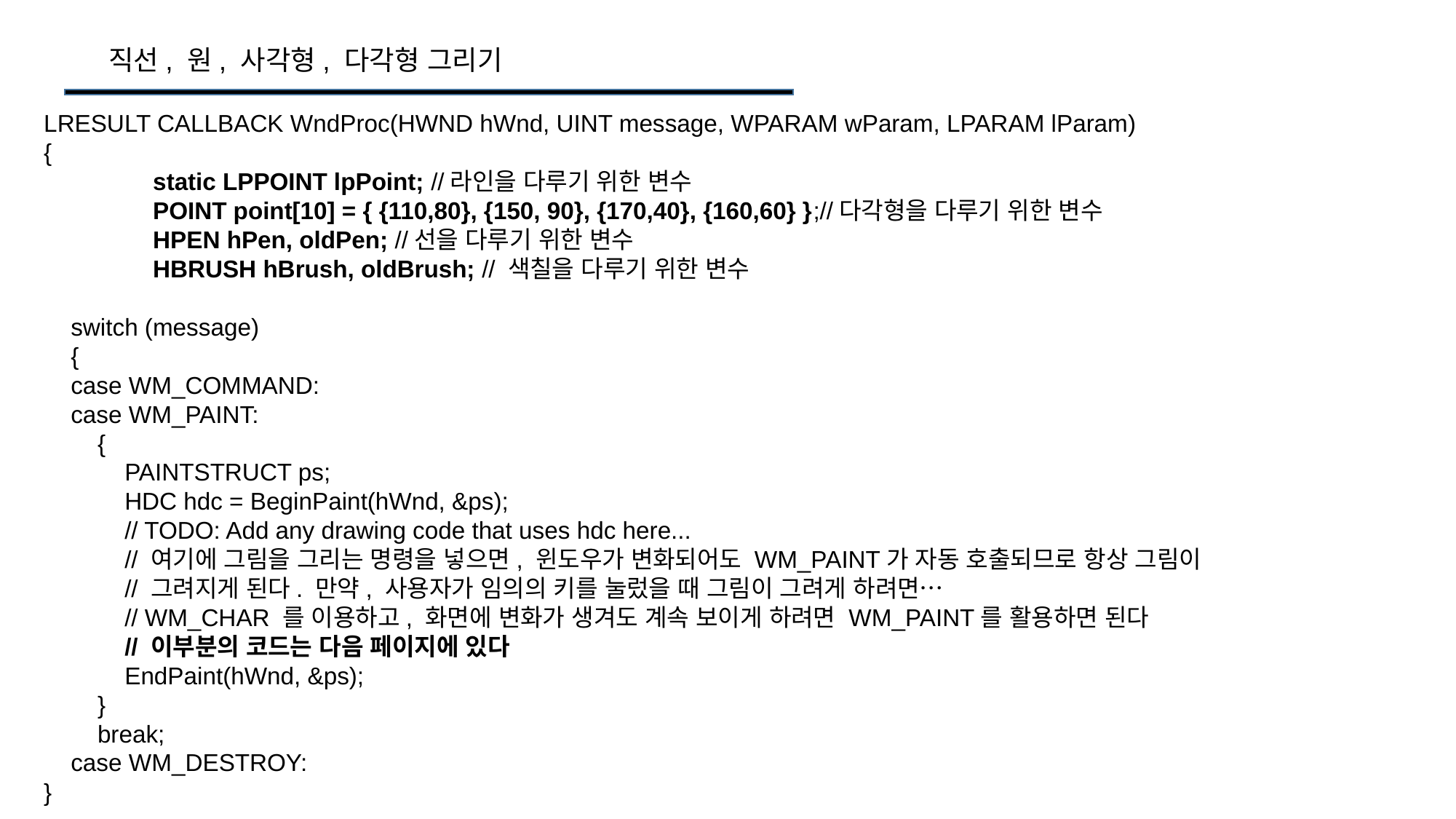

직선, 원, 사각형, 다각형 그리기

LRESULT CALLBACK WndProc(HWND hWnd, UINT message, WPARAM wParam, LPARAM lParam)
{
	static LPPOINT lpPoint; //라인을 다루기 위한 변수
	POINT point[10] = { {110,80}, {150, 90}, {170,40}, {160,60} };//다각형을 다루기 위한 변수
	HPEN hPen, oldPen; //선을 다루기 위한 변수
	HBRUSH hBrush, oldBrush; // 색칠을 다루기 위한 변수

    switch (message)
    {
    case WM_COMMAND:
    case WM_PAINT:
        {
            PAINTSTRUCT ps;
            HDC hdc = BeginPaint(hWnd, &ps);
            // TODO: Add any drawing code that uses hdc here...
            // 여기에 그림을 그리는 명령을 넣으면, 윈도우가 변화되어도 WM_PAINT가 자동 호출되므로 항상 그림이
            // 그려지게 된다. 만약, 사용자가 임의의 키를 눌렀을 때 그림이 그려게 하려면…
            // WM_CHAR 를 이용하고, 화면에 변화가 생겨도 계속 보이게 하려면 WM_PAINT를 활용하면 된다
            // 이부분의 코드는 다음 페이지에 있다
            EndPaint(hWnd, &ps);
        }
        break;
    case WM_DESTROY:
}